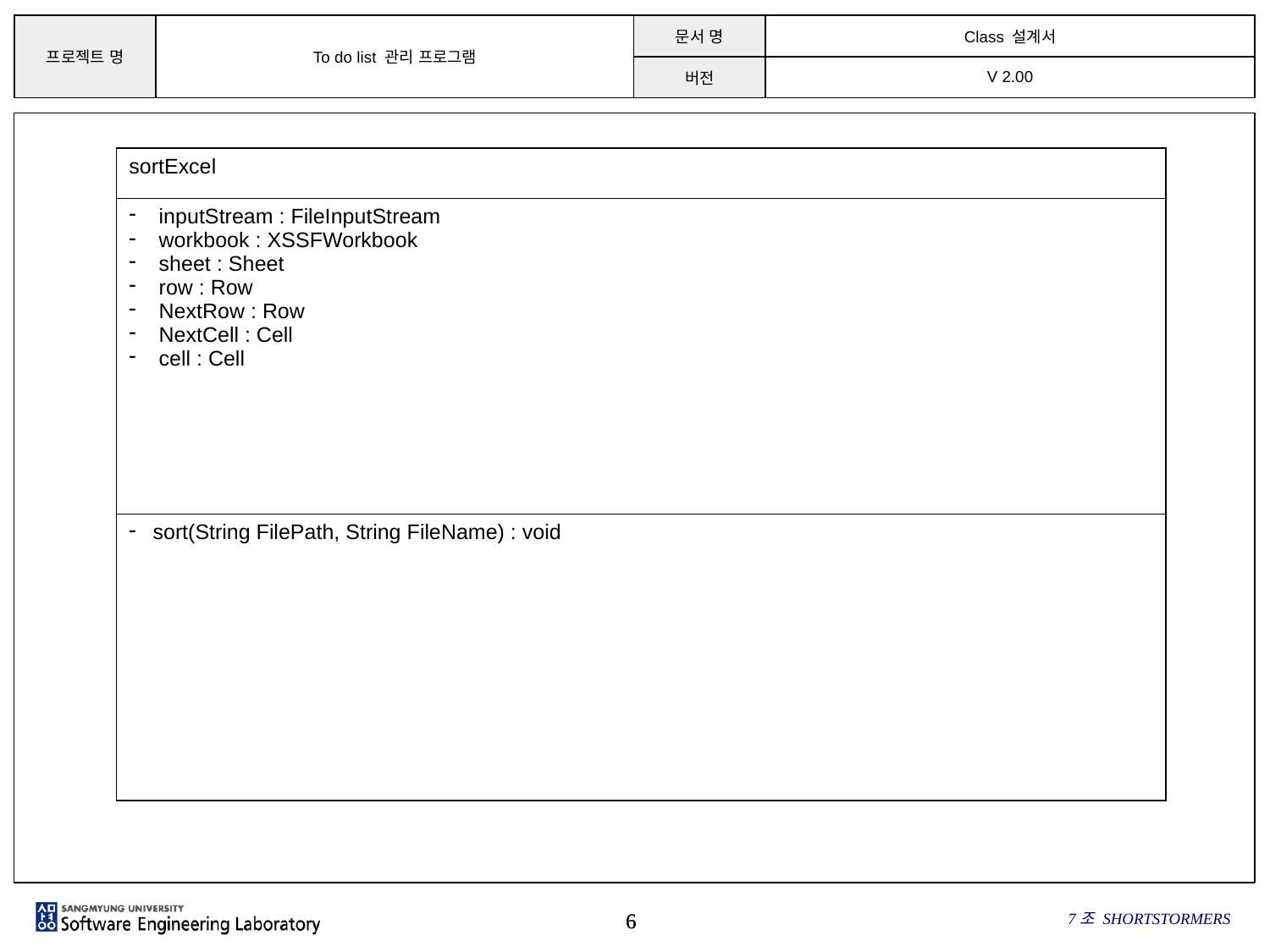

| sortExcel |
| --- |
| inputStream : FileInputStream workbook : XSSFWorkbook sheet : Sheet row : Row NextRow : Row NextCell : Cell cell : Cell |
| sort(String FilePath, String FileName) : void |
7조 SHORTSTORMERS